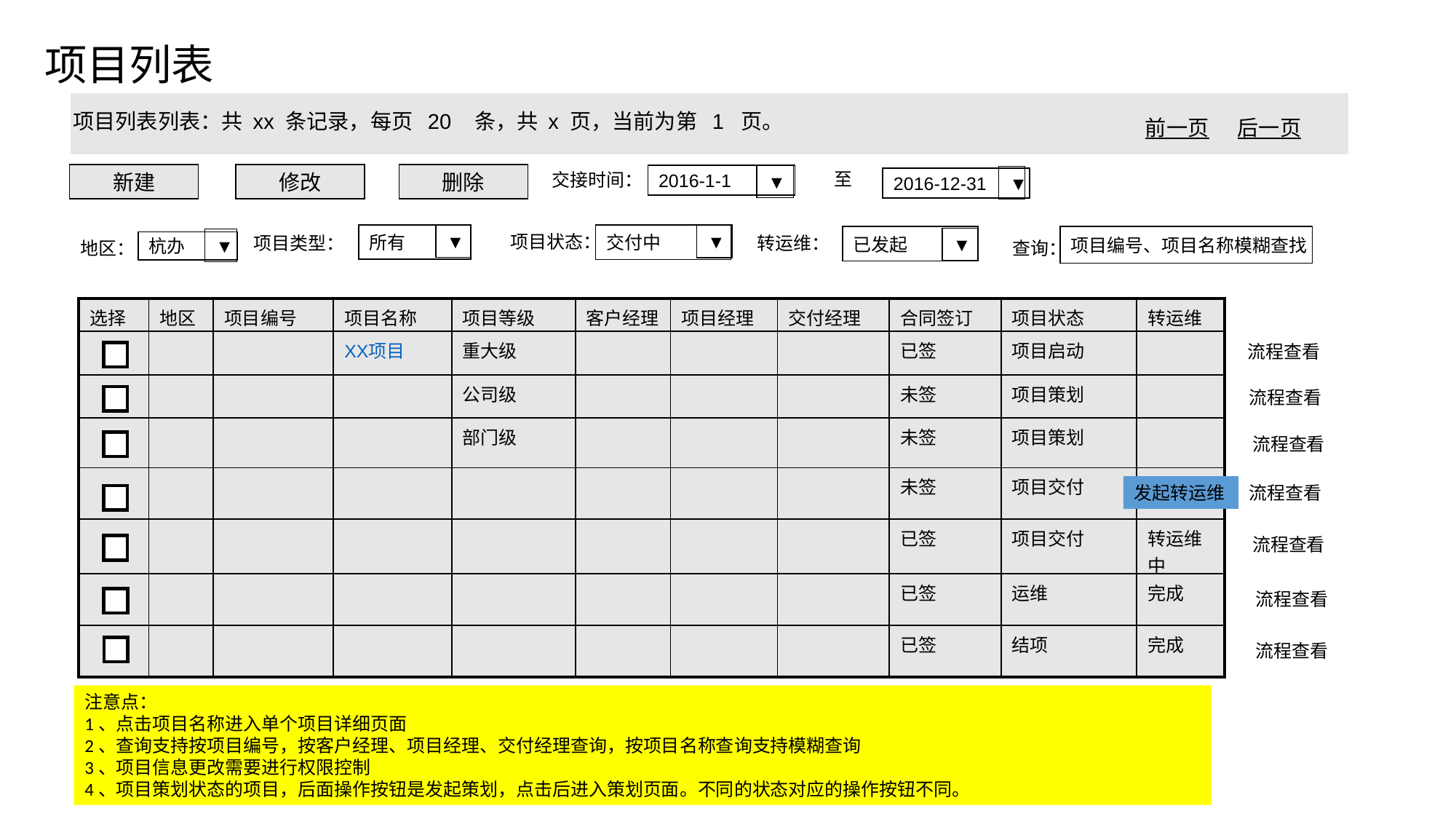

项目列表

项目列表列表：共 xx 条记录，每页  20   条，共 x 页，当前为第  1  页。
前一页      后一页
 至
交接时间：
新建
修改
删除
▼
2016-1-1
▼
2016-12-31

所有
▼
交付中
▼
项目状态：
项目类型：
项目编号、项目名称模糊查找
已发起
转运维：
▼
▼
查询：
地区：
杭办
| 选择 | 地区 | 项目编号 | 项目名称 | 项目等级 | 客户经理 | 项目经理 | 交付经理 | 合同签订 | 项目状态 | 转运维 |
| --- | --- | --- | --- | --- | --- | --- | --- | --- | --- | --- |
|  |  |  | XX项目 | 重大级 |  |  |  | 已签 | 项目启动 |  |
|  |  |  |  | 公司级 |  |  |  | 未签 | 项目策划 |  |
|  |  |  |  | 部门级 |  |  |  | 未签 | 项目策划 |  |
|  |  |  |  |  |  |  |  | 未签 | 项目交付 |  |
|  |  |  |  |  |  |  |  | 已签 | 项目交付 | 转运维中 |
|  |  |  |  |  |  |  |  | 已签 | 运维 | 完成 |
|  |  |  |  |  |  |  |  | 已签 | 结项 | 完成 |
流程查看

流程查看

流程查看

流程查看
发起转运维

流程查看

流程查看

流程查看

注意点：
1、点击项目名称进入单个项目详细页面
2、查询支持按项目编号，按客户经理、项目经理、交付经理查询，按项目名称查询支持模糊查询
3、项目信息更改需要进行权限控制
4、项目策划状态的项目，后面操作按钮是发起策划，点击后进入策划页面。不同的状态对应的操作按钮不同。